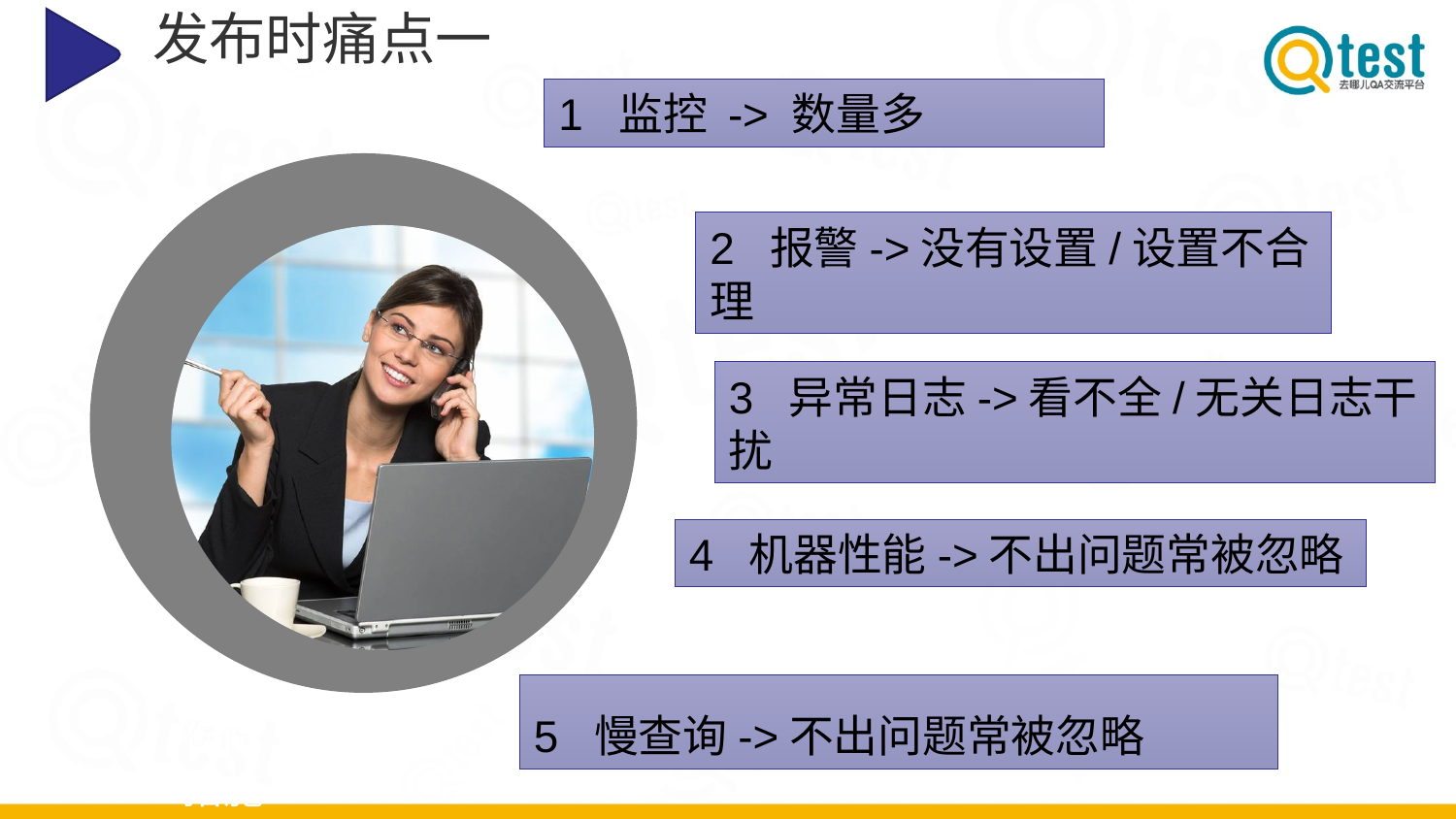

发布时痛点一

1  监控 -> 数量多

1
2  报警->没有设置/设置不合理

2
3  异常日志->看不全/无关日志干扰
3
4  机器性能->不出问题常被忽略
5  慢查询->不出问题常被忽略
4
保障措施
5